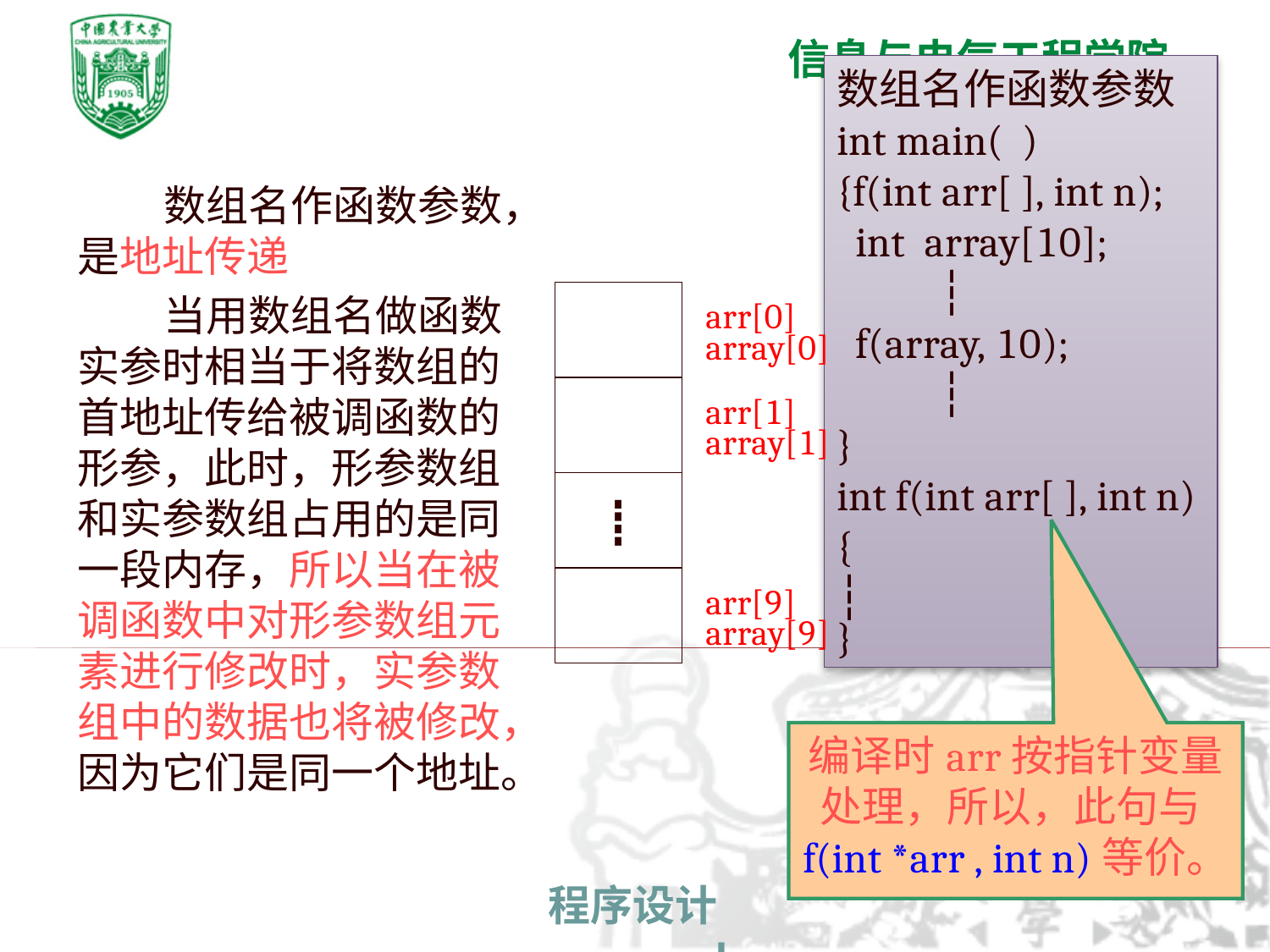

数组名作函数参数
int main(  )
{f(int arr[ ], int n);
  int  array[10];
           ┆
  f(array, 10);
           ┆
}
int f(int arr[ ], int n)
{
┆
}
        数组名作函数参数，是地址传递
        当用数组名做函数实参时相当于将数组的首地址传给被调函数的形参，此时，形参数组和实参数组占用的是同一段内存，所以当在被调函数中对形参数组元素进行修改时，实参数组中的数据也将被修改，因为它们是同一个地址。

arr[0]
array[0]

arr[1]
array[1]
┋

arr[9]
array[9]
编译时arr按指针变量处理，所以，此句与f(int *arr , int n)等价。